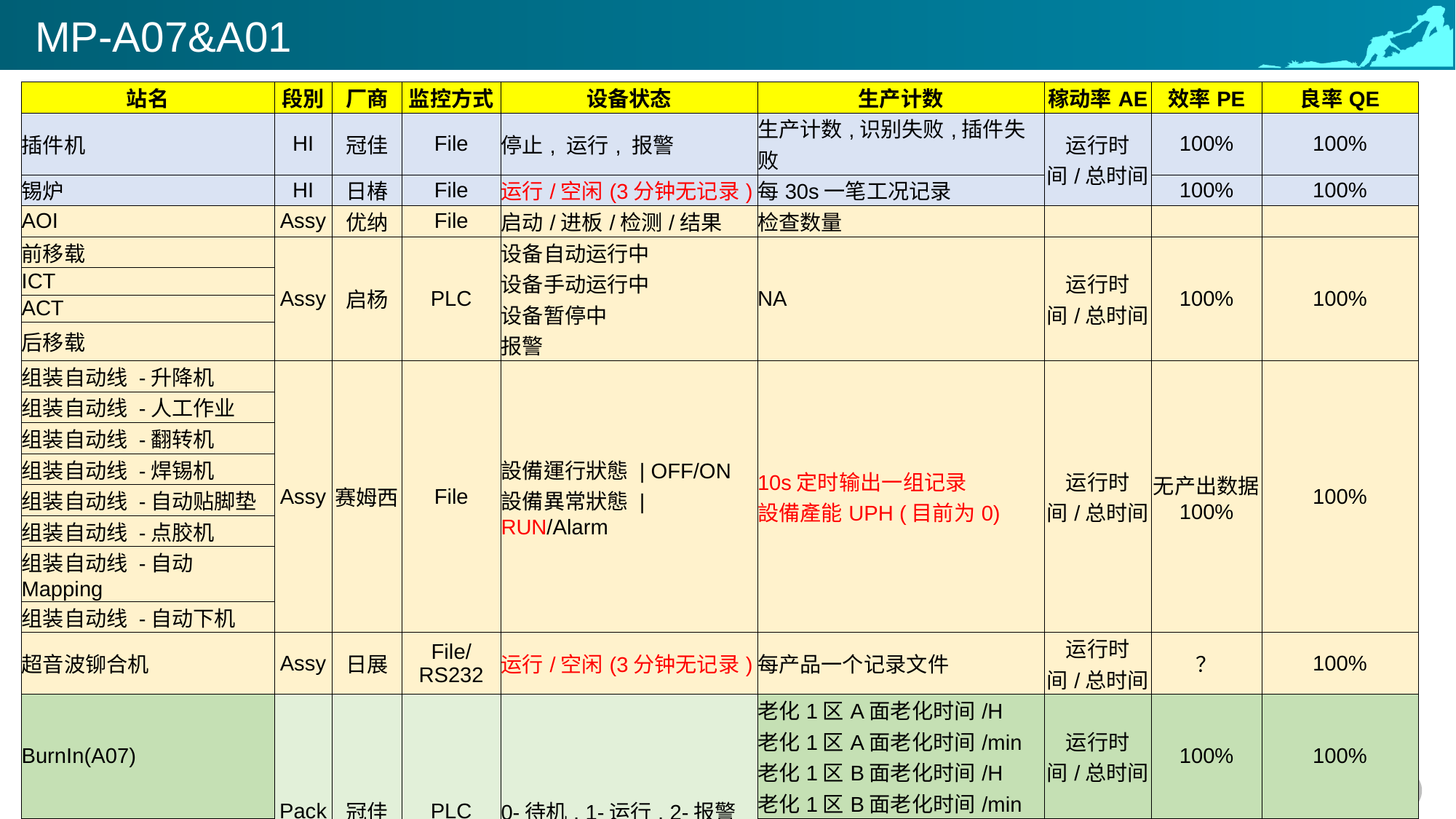

# MP-A07&A01
| 站名 | 段別 | 厂商 | 监控方式 | 设备状态 | 生产计数 | 稼动率AE | 效率PE | 良率QE |
| --- | --- | --- | --- | --- | --- | --- | --- | --- |
| 插件机 | HI | 冠佳 | File | 停止, 运行, 报警 | 生产计数,识别失败,插件失败 | 运行时间/总时间 | 100% | 100% |
| 锡炉 | HI | 日椿 | File | 运行/空闲(3分钟无记录) | 每30s一笔工况记录 |  | 100% | 100% |
| AOI | Assy | 优纳 | File | 启动/进板/检测/结果 | 检查数量 |  |  |  |
| 前移载 | Assy | 启杨 | PLC | 设备自动运行中 设备手动运行中 设备暂停中 报警 | NA | 运行时间/总时间 | 100% | 100% |
| ICT |  |  |  |  |  |  |  |  |
| ACT |  |  |  |  |  |  |  |  |
| 后移载 |  |  |  |  |  |  |  |  |
| 组装自动线 -升降机 | Assy | 赛姆西 | File | 設備運行狀態 | OFF/ON 設備異常狀態 | RUN/Alarm | 10s定时输出一组记录 設備產能UPH (目前为0) | 运行时间/总时间 | 无产出数据 100% | 100% |
| 组装自动线 -人工作业 |  |  |  |  |  |  |  |  |
| 组装自动线 -翻转机 |  |  |  |  |  |  |  |  |
| 组装自动线 -焊锡机 |  |  |  |  |  |  |  |  |
| 组装自动线 -自动贴脚垫 |  |  |  |  |  |  |  |  |
| 组装自动线 -点胶机 |  |  |  |  |  |  |  |  |
| 组装自动线 -自动Mapping |  |  |  |  |  |  |  |  |
| 组装自动线 -自动下机 |  |  |  |  |  |  |  |  |
| 超音波铆合机 | Assy | 日展 | File/ RS232 | 运行/空闲(3分钟无记录) | 每产品一个记录文件 | 运行时间/总时间 | ？ | 100% |
| BurnIn(A07) | Pack | 冠佳 | PLC | 0-待机, 1-运行, 2-报警 | 老化1区A面老化时间/H 老化1区A面老化时间/min 老化1区B面老化时间/H 老化1区B面老化时间/min | 运行时间/总时间 | 100% | 100% |
| BurnIn(A01) – 上机 |  |  |  |  | 生产产能, 良品计数, 不良品计数,设备利用率/稼动率,设备运行时间 | 稼动率 | 生产总数/设备产能 | 良品计数/生产总数 |
| BurnIn(A01) |  |  |  |  |  |  |  |  |
| 包装自动测试 |  |  |  |  |  |  |  |  |
| Mapping |  |  |  |  |  |  |  |  |